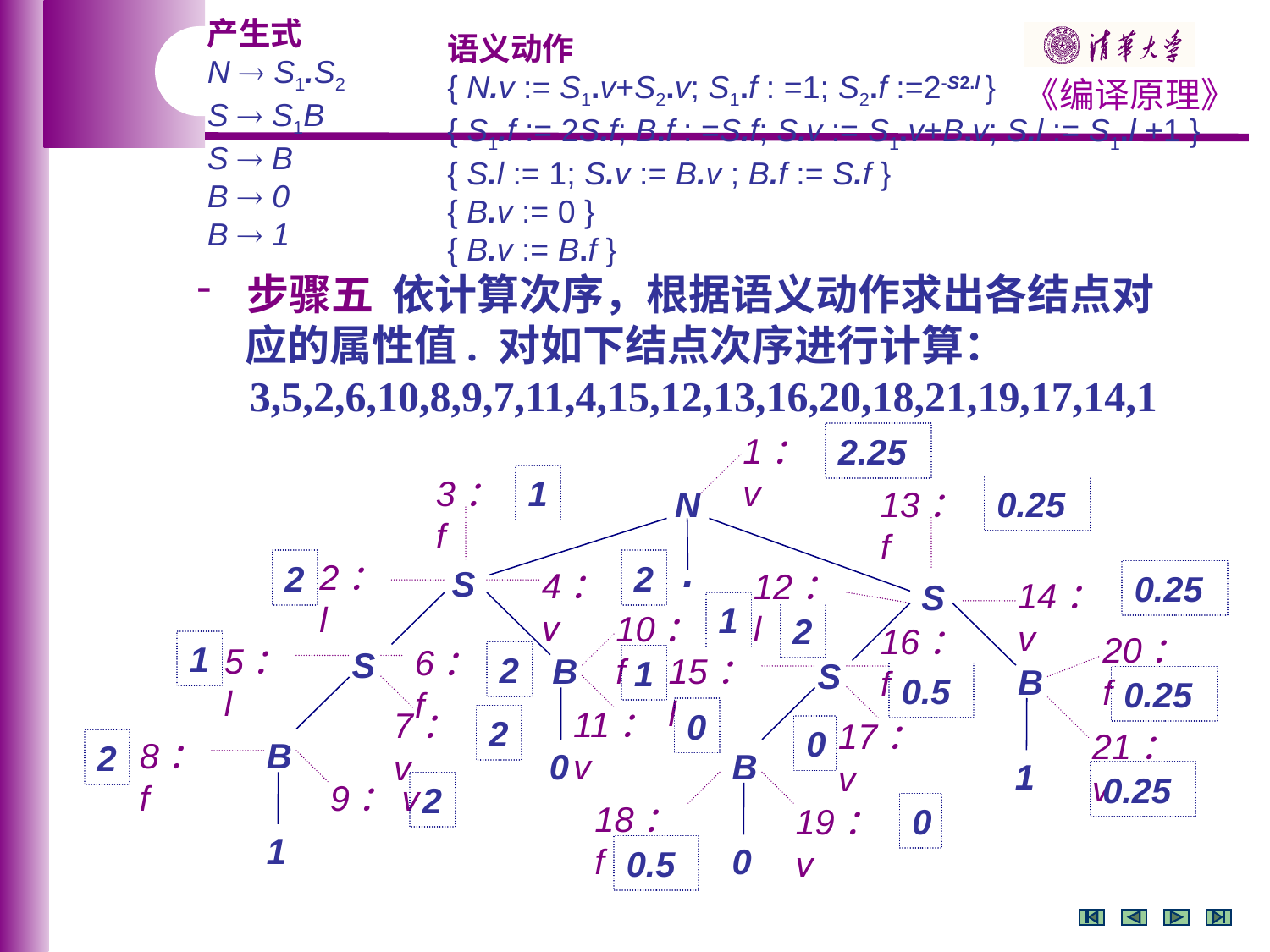

产生式
N → S1.S2
S → S1B
S → B
B → 0
B → 1
语义动作
{ N.v := S1.v+S2.v; S1.f : =1; S2.f :=2-S2.l }
{ S1.f := 2S.f; B.f : =S.f; S.v := S1.v+B.v; S.l := S1.l +1 }
{ S.l := 1; S.v := B.v ; B.f := S.f }
{ B.v := 0 }
{ B.v := B.f }
 步骤五  依计算次序，根据语义动作求出各结点对
    应的属性值. 对如下结点次序进行计算：
     3,5,2,6,10,8,9,7,11,4,15,12,13,16,20,18,21,19,17,14,1
1：v
2.25

3：f
1
N
13：f
0.25

.
2：l
2
2
S
4：v
12：l
0.25
14：v
S

1

10：f

2

16：f
20：f
1
5：l

6：f
S
2
B
15：l
1
S
B

0.5

0.25

11：v
7：v

0

2
17：v
0
21：v
8：f
B
2
0
B
1

0.25
9：v

2

18：f
19：v
0
1
0
0.5